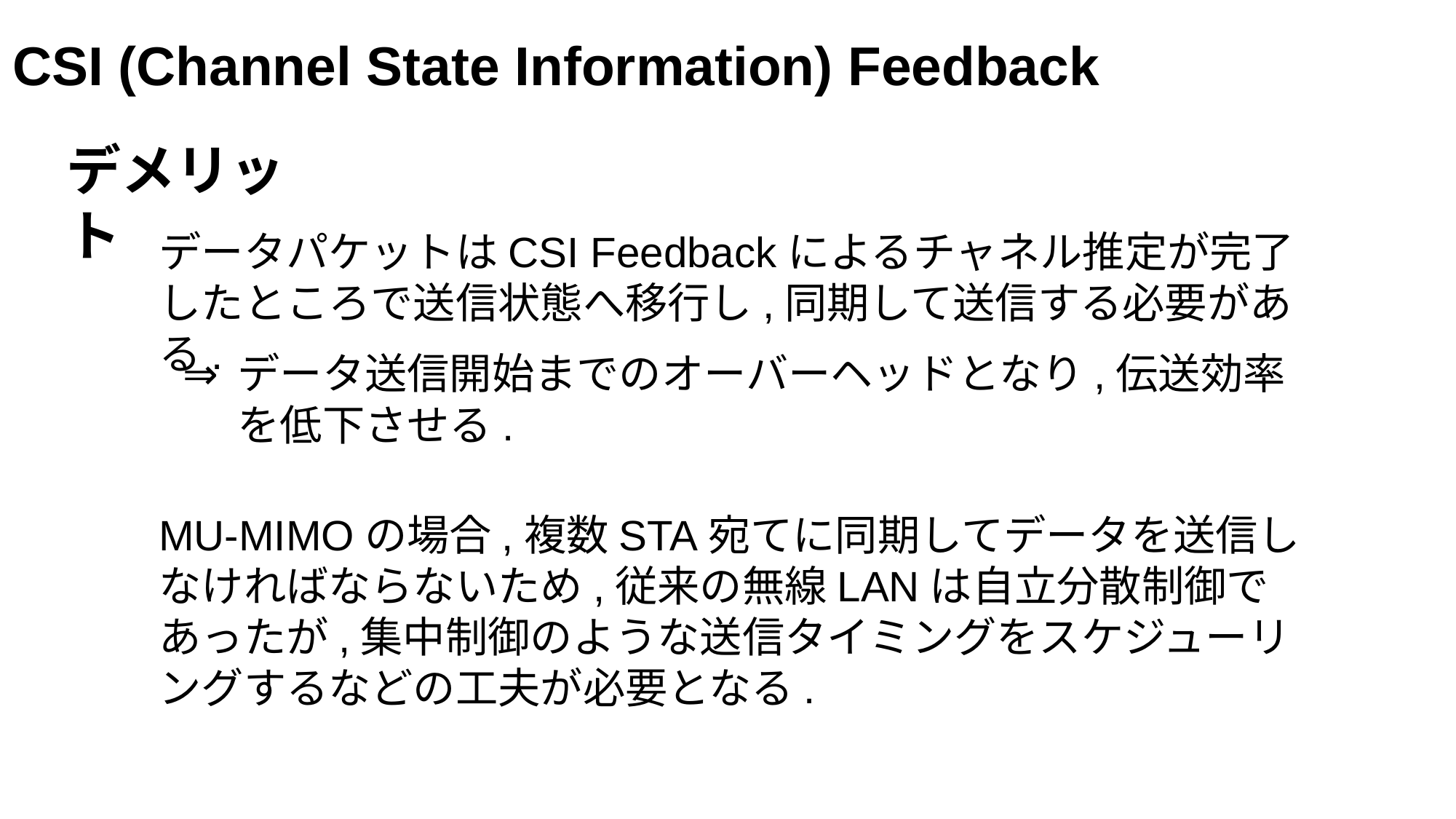

CSI (Channel State Information) Feedback
デメリット
データパケットはCSI Feedbackによるチャネル推定が完了したところで送信状態へ移行し,同期して送信する必要がある.
⇒
データ送信開始までのオーバーヘッドとなり,伝送効率を低下させる.
MU-MIMOの場合,複数STA宛てに同期してデータを送信しなければならないため,従来の無線LANは自立分散制御であったが,集中制御のような送信タイミングをスケジューリングするなどの工夫が必要となる.